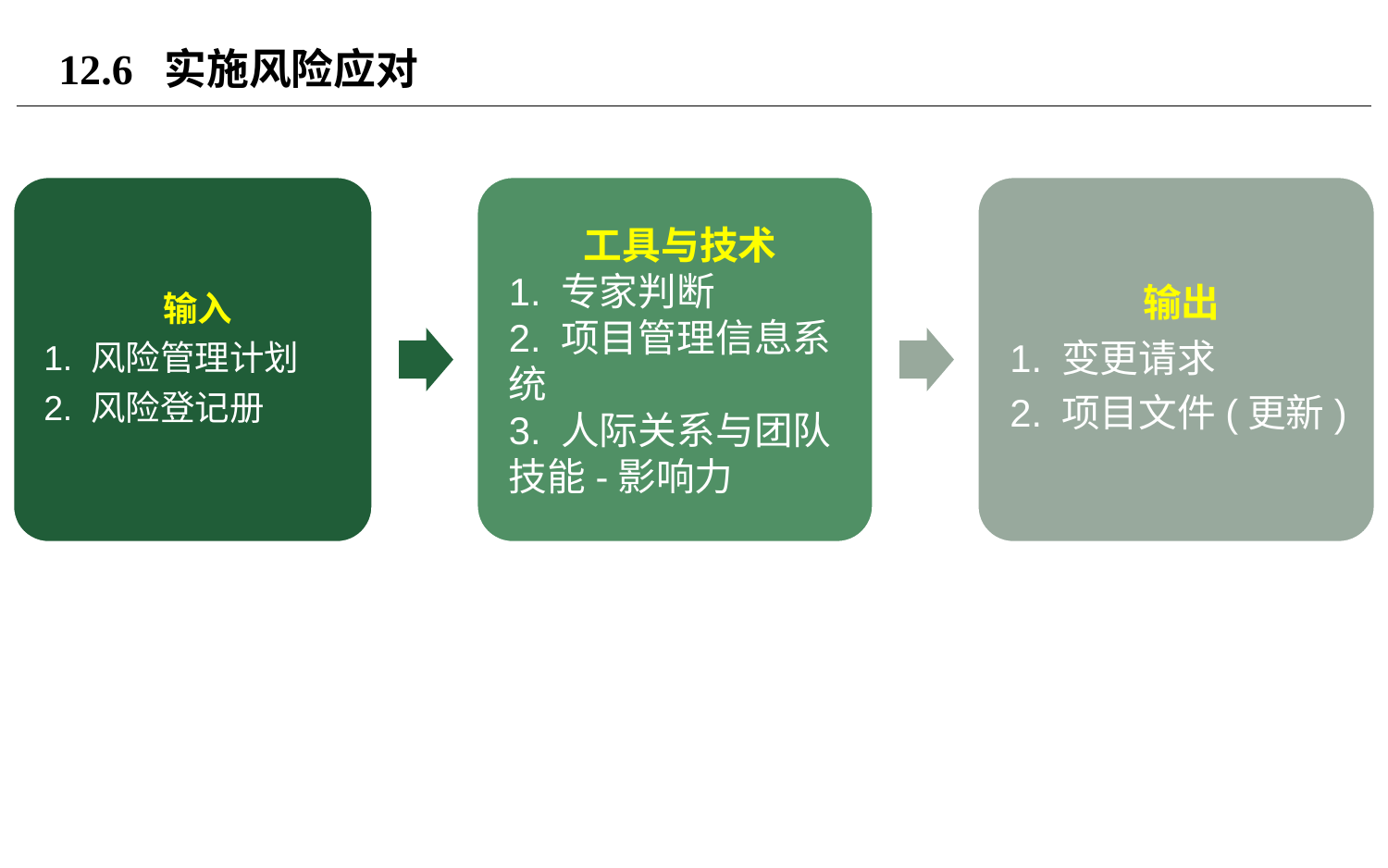

# 12.6  实施风险应对

输入
1. 风险管理计划
2. 风险登记册

工具与技术
1. 专家判断
2. 项目管理信息系统
3. 人际关系与团队技能-影响力

输出
1. 变更请求
2. 项目文件(更新)